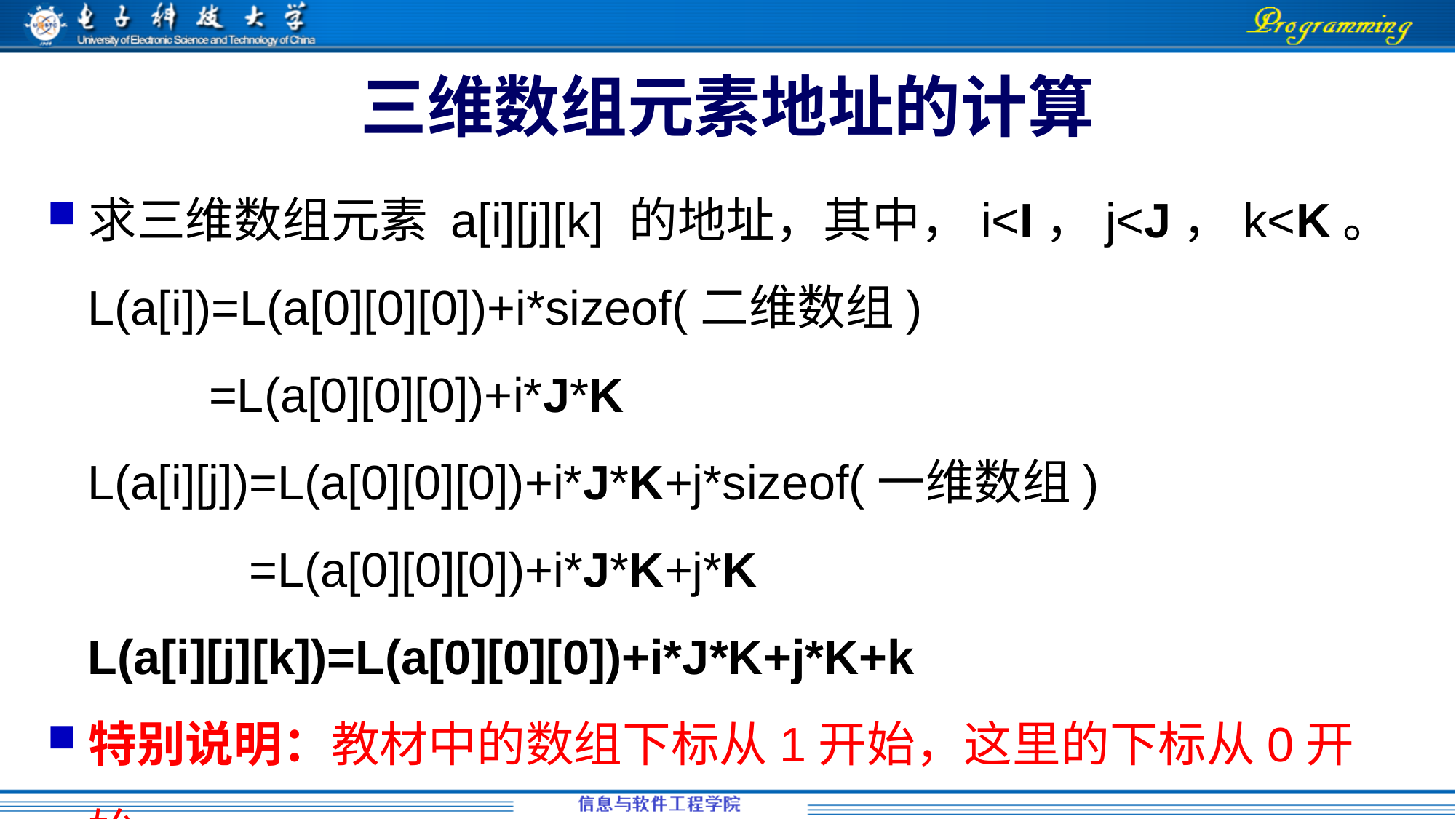

# 三维数组元素地址的计算
求三维数组元素 a[i][j][k] 的地址，其中，i<I，j<J，k<K。
   L(a[i])=L(a[0][0][0])+i*sizeof(二维数组)
            =L(a[0][0][0])+i*J*K
   L(a[i][j])=L(a[0][0][0])+i*J*K+j*sizeof(一维数组)
               =L(a[0][0][0])+i*J*K+j*K
   L(a[i][j][k])=L(a[0][0][0])+i*J*K+j*K+k
特别说明：教材中的数组下标从1开始，这里的下标从0开始。